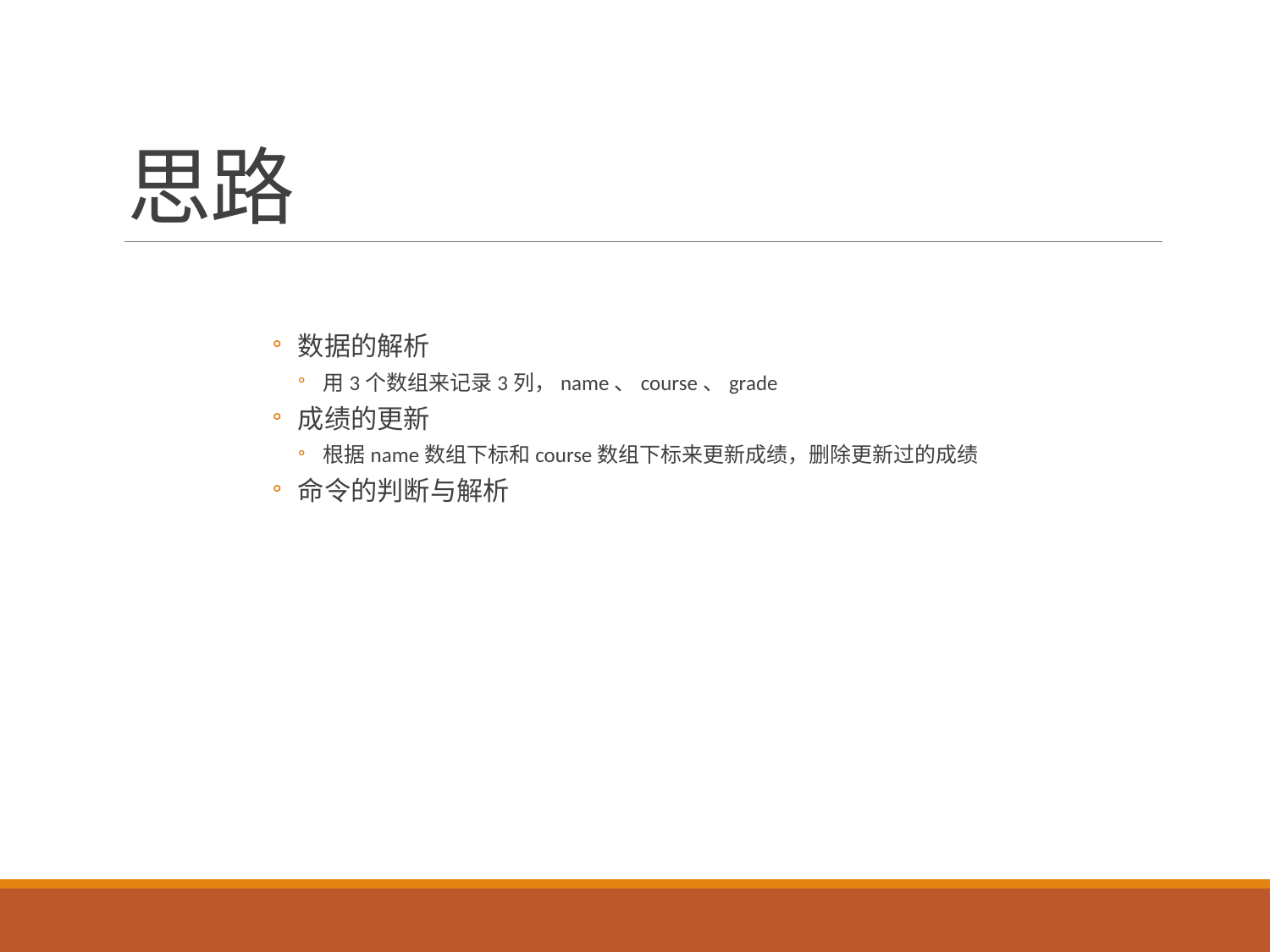

# 思路
数据的解析
用3个数组来记录3列，name、course、grade
成绩的更新
根据name数组下标和course数组下标来更新成绩，删除更新过的成绩
命令的判断与解析